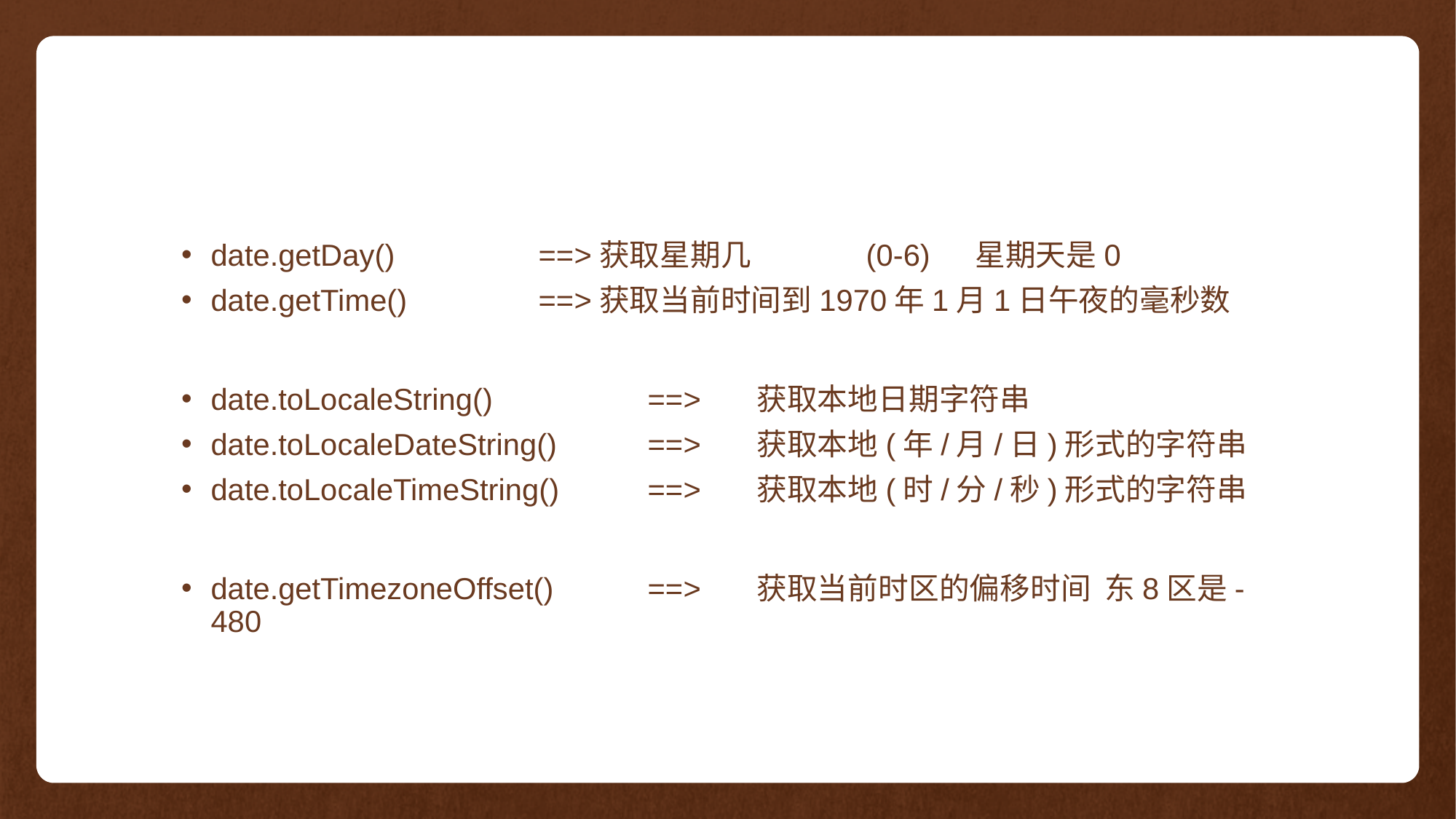

date.getDay()		==>获取星期几		(0-6)	星期天是0
date.getTime()		==>获取当前时间到1970年1月1日午夜的毫秒数

date.toLocaleString()		==>	获取本地日期字符串
date.toLocaleDateString()	==>	获取本地(年/月/日)形式的字符串
date.toLocaleTimeString()	==>	获取本地(时/分/秒)形式的字符串

date.getTimezoneOffset()	==>	获取当前时区的偏移时间  东8区是-480